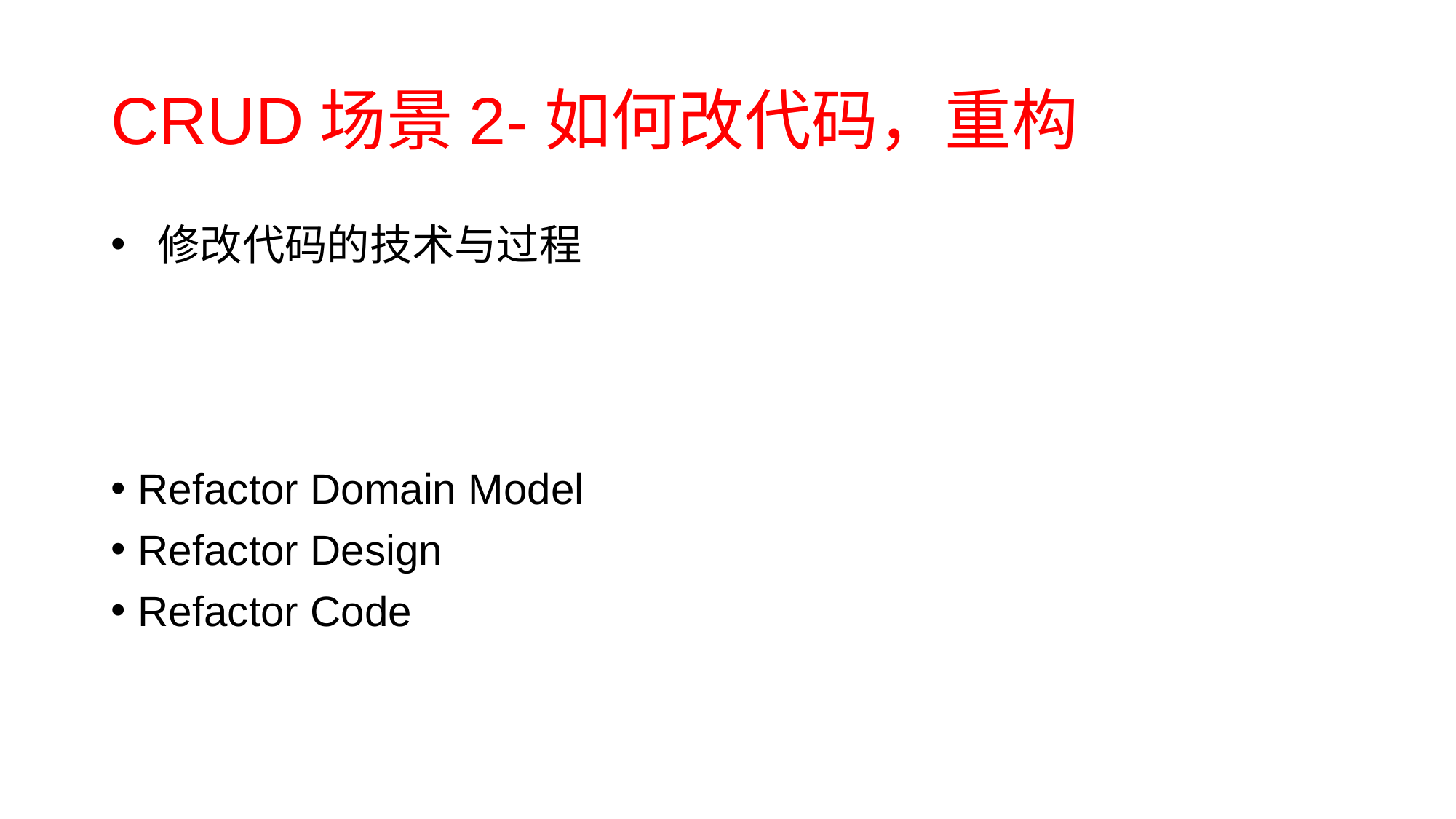

# CRUD场景2-如何改代码，重构
 修改代码的技术与过程

Refactor Domain Model
Refactor Design
Refactor Code